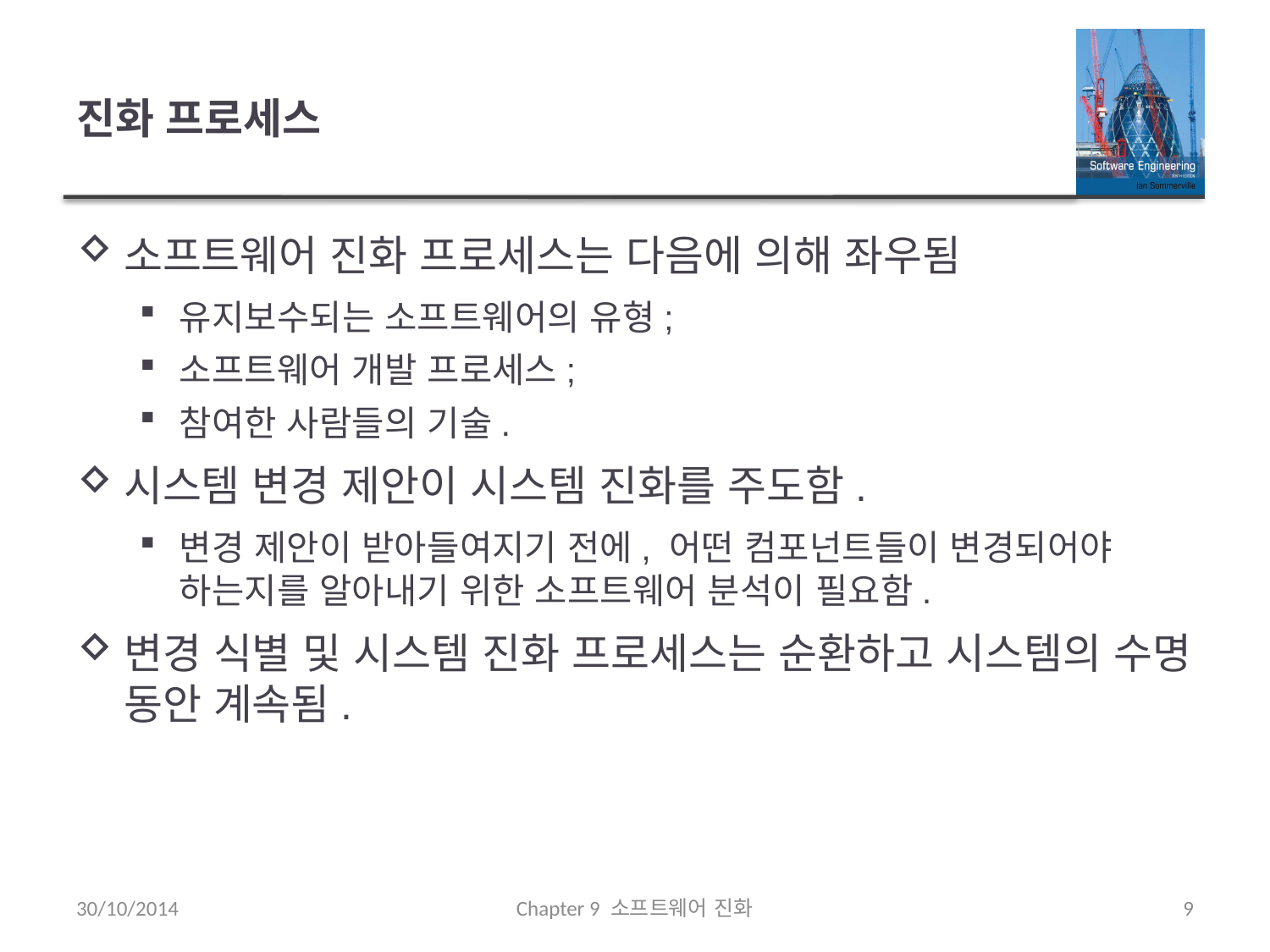

# 진화 프로세스
소프트웨어 진화 프로세스는 다음에 의해 좌우됨
유지보수되는 소프트웨어의 유형;
소프트웨어 개발 프로세스;
참여한 사람들의 기술.
시스템 변경 제안이 시스템 진화를 주도함.
변경 제안이 받아들여지기 전에, 어떤 컴포넌트들이 변경되어야 하는지를 알아내기 위한 소프트웨어 분석이 필요함.
변경 식별 및 시스템 진화 프로세스는 순환하고 시스템의 수명 동안 계속됨.
30/10/2014
Chapter 9 소프트웨어 진화
9